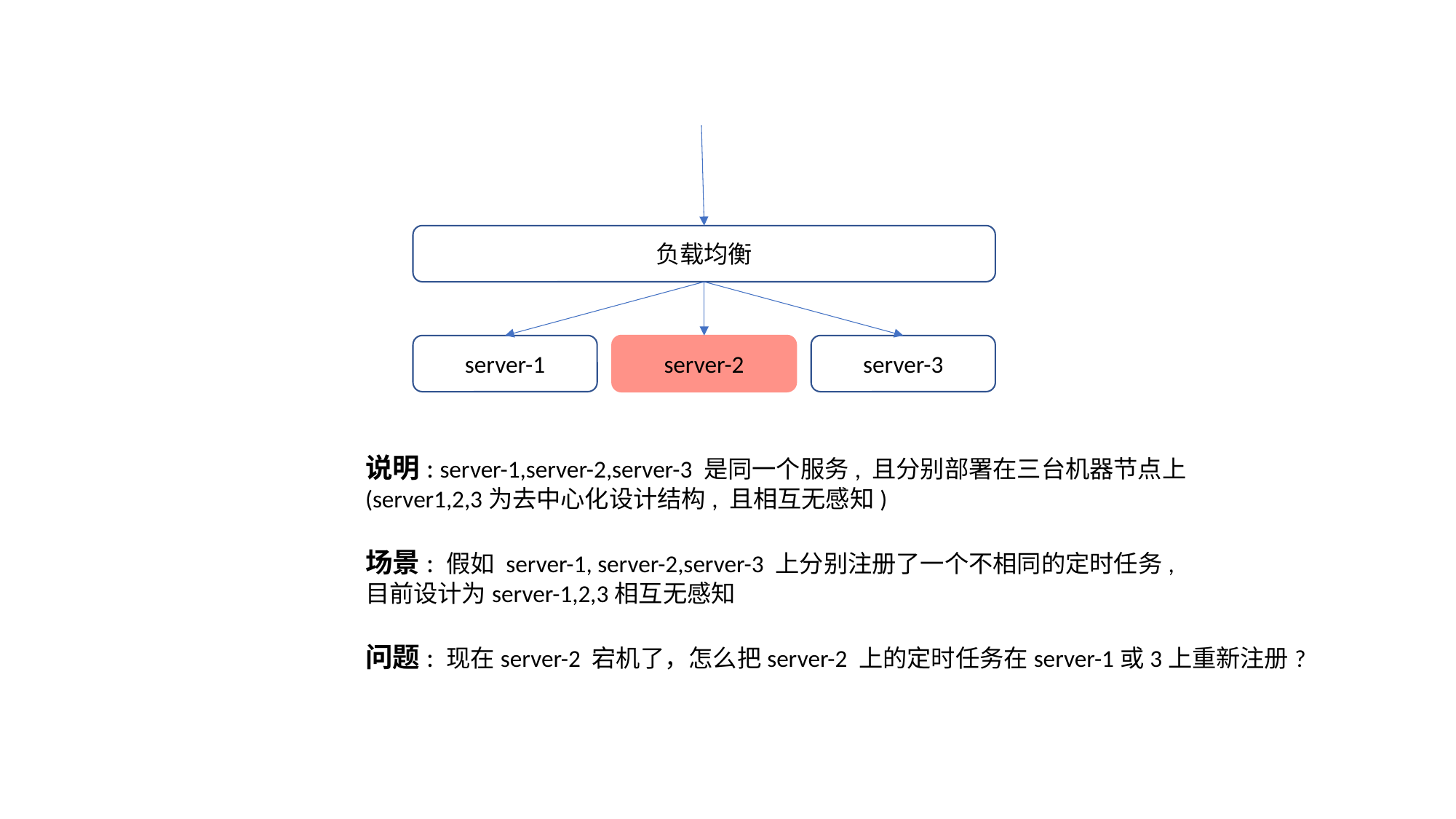

负载均衡
server-1
server-2
server-3
说明: server-1,server-2,server-3 是同一个服务, 且分别部署在三台机器节点上
(server1,2,3为去中心化设计结构, 且相互无感知)

场景: 假如 server-1, server-2,server-3 上分别注册了一个不相同的定时任务,
目前设计为server-1,2,3相互无感知

问题: 现在server-2 宕机了，怎么把server-2 上的定时任务在server-1或3上重新注册?